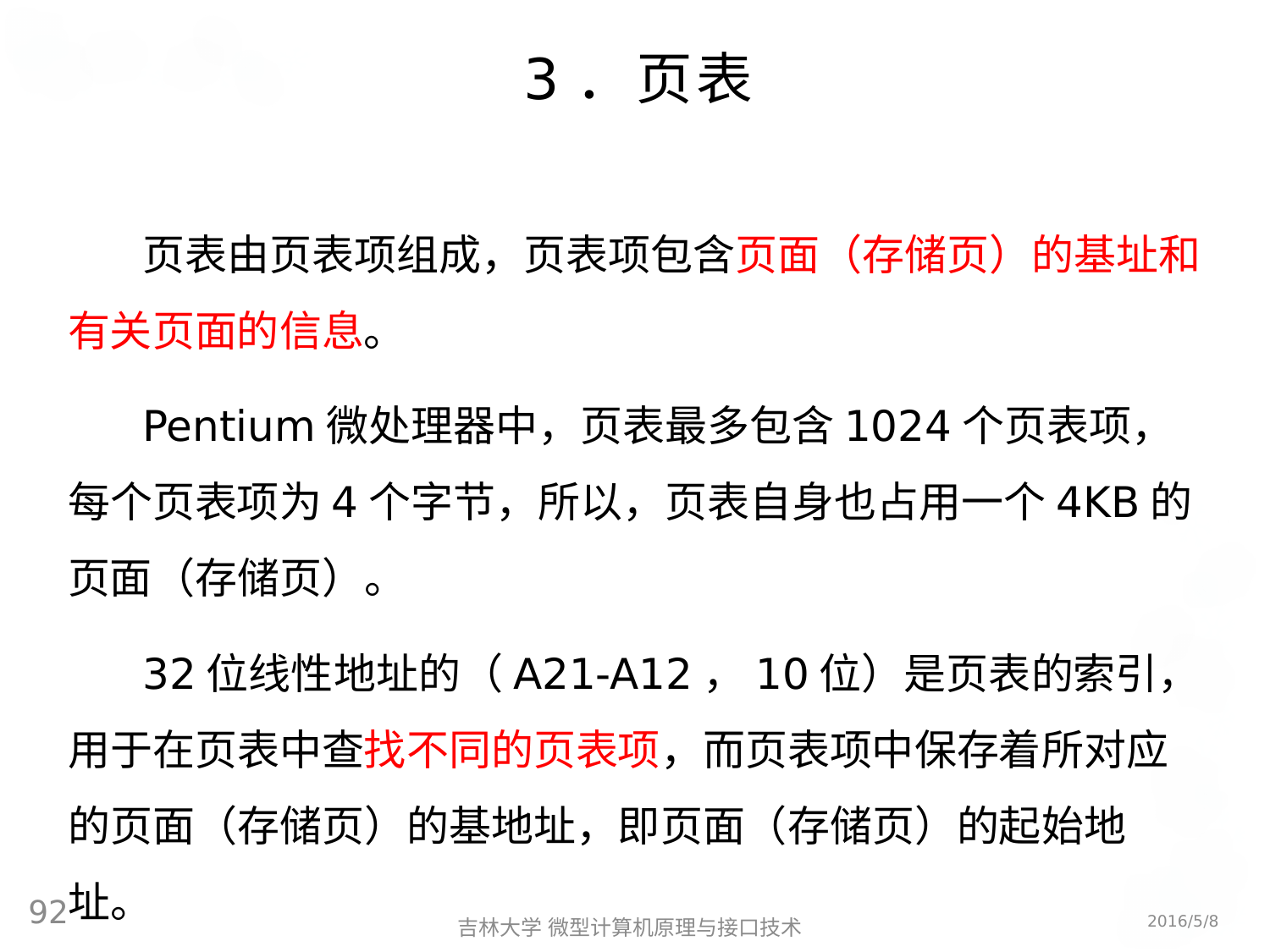

# 3．页表
页表由页表项组成，页表项包含页面（存储页）的基址和有关页面的信息。
Pentium微处理器中，页表最多包含1024个页表项，每个页表项为4个字节，所以，页表自身也占用一个4KB的页面（存储页）。
32位线性地址的（A21-A12，10位）是页表的索引，用于在页表中查找不同的页表项，而页表项中保存着所对应的页面（存储页）的基地址，即页面（存储页）的起始地址。
92
2016/5/8
吉林大学 微型计算机原理与接口技术